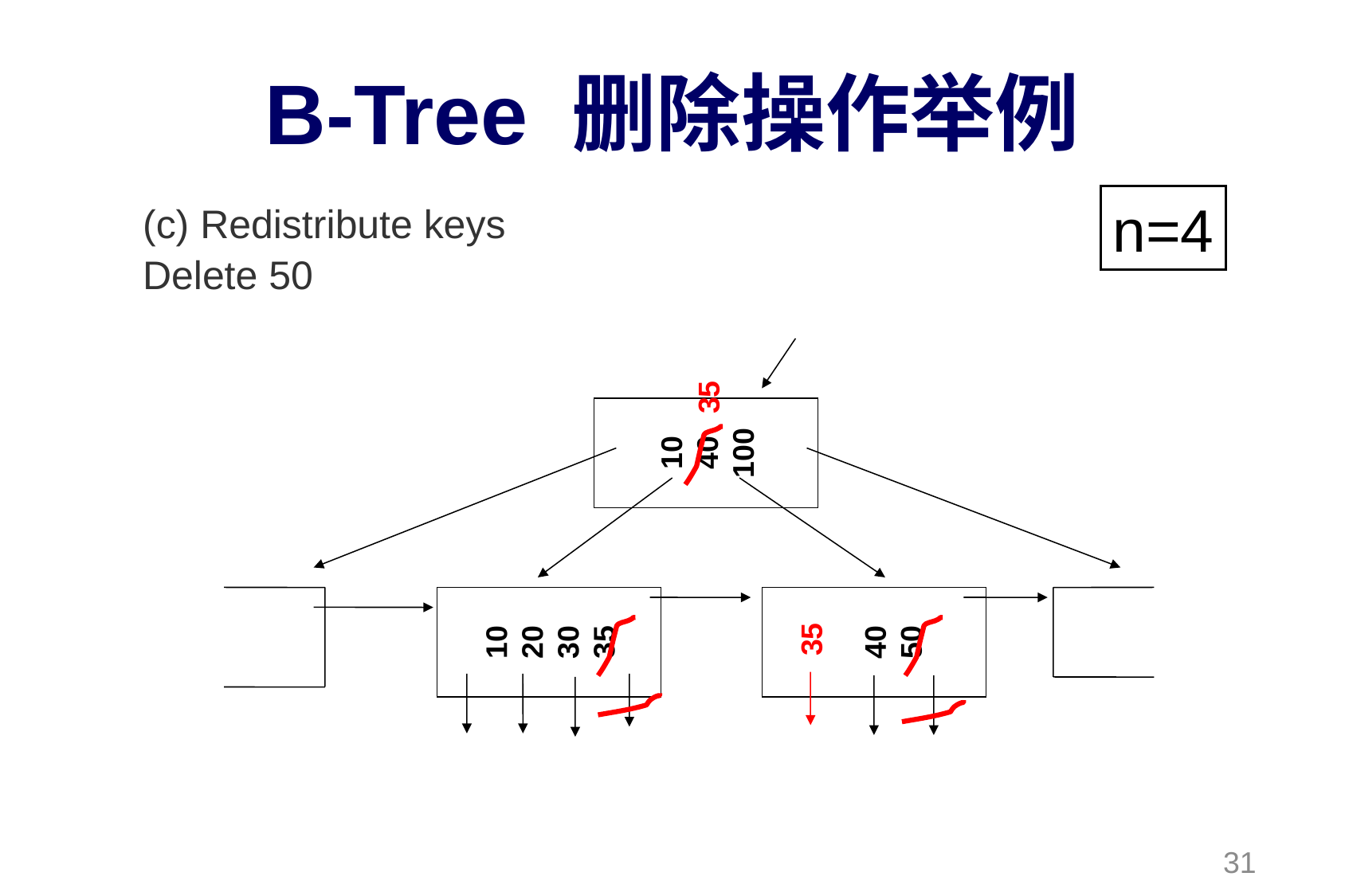

# B-Tree 删除操作举例
n=4
(c) Redistribute keys
Delete 50

10
40
100
35

35

10
20
30
35

40
50

31